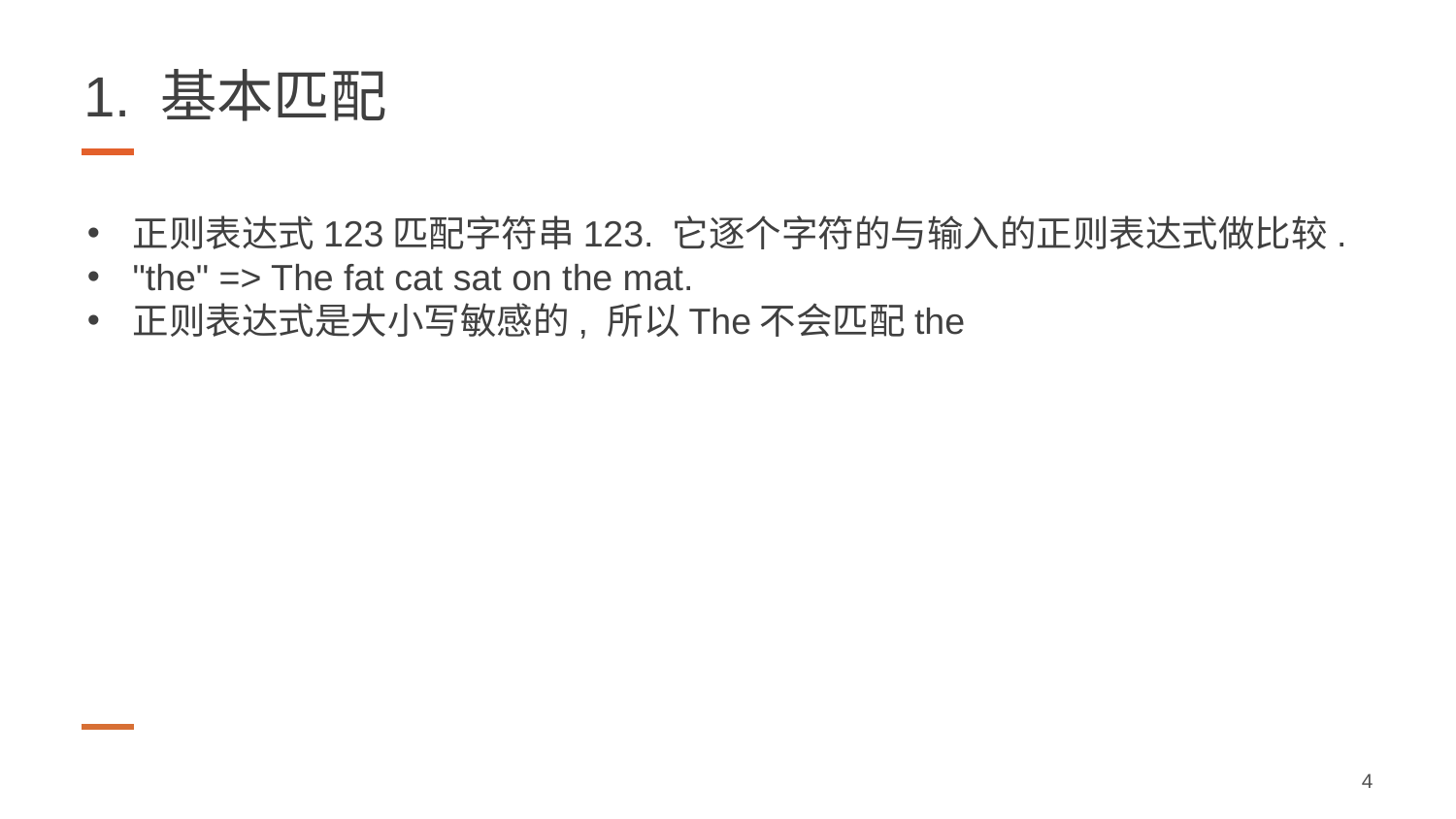

# 1. 基本匹配
正则表达式123匹配字符串123. 它逐个字符的与输入的正则表达式做比较.
"the" => The fat cat sat on the mat.
正则表达式是大小写敏感的, 所以The不会匹配the
4